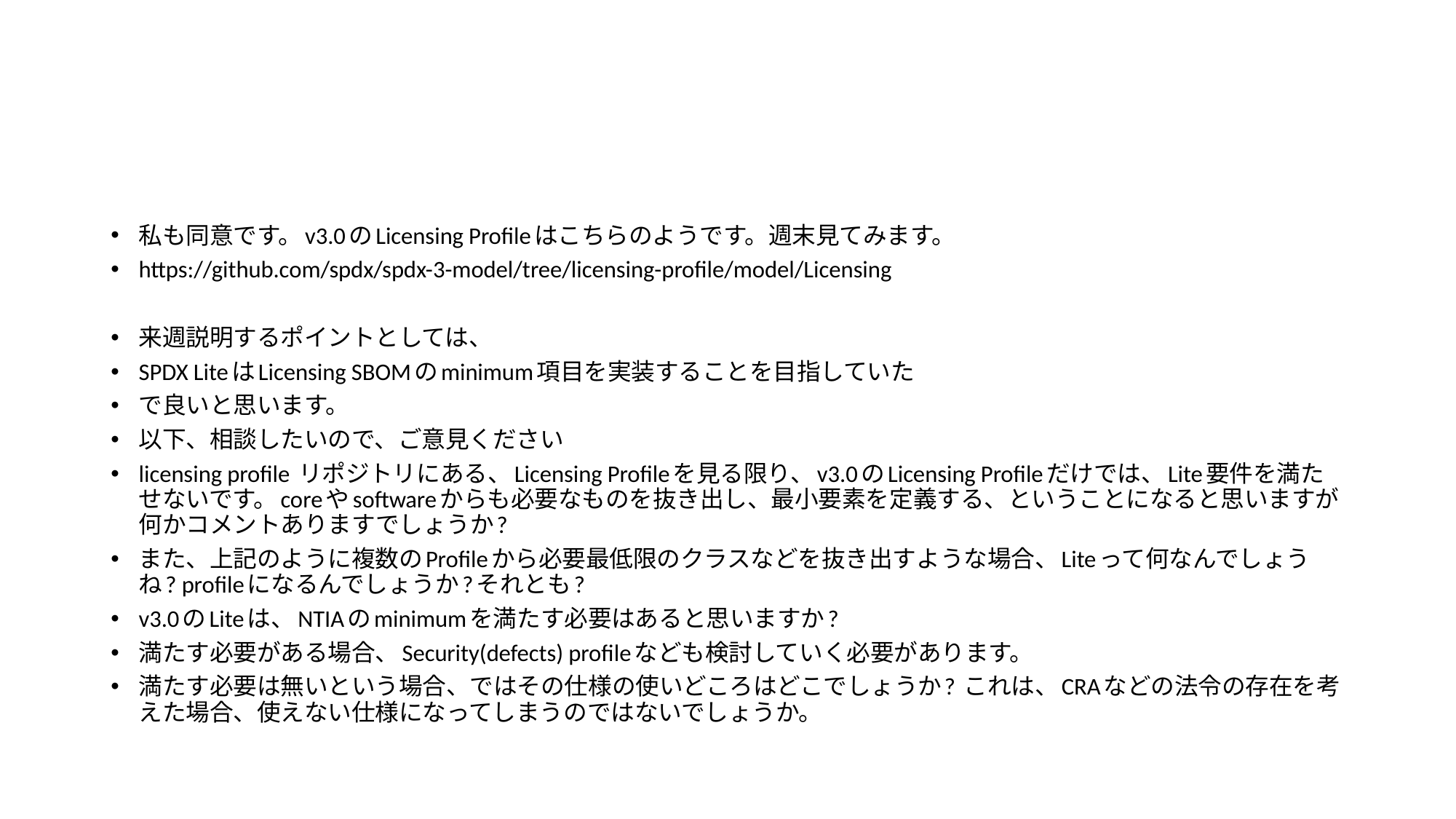

#
私も同意です。v3.0のLicensing Profileはこちらのようです。週末見てみます。
https://github.com/spdx/spdx-3-model/tree/licensing-profile/model/Licensing

来週説明するポイントとしては、
SPDX LiteはLicensing SBOMのminimum項目を実装することを目指していた
で良いと思います。
以下、相談したいので、ご意見ください
licensing profile リポジトリにある、Licensing Profileを見る限り、v3.0のLicensing Profileだけでは、Lite要件を満たせないです。coreやsoftwareからも必要なものを抜き出し、最小要素を定義する、ということになると思いますが何かコメントありますでしょうか?
また、上記のように複数のProfileから必要最低限のクラスなどを抜き出すような場合、Liteって何なんでしょうね? profileになるんでしょうか?それとも?
v3.0のLiteは、NTIAのminimumを満たす必要はあると思いますか?
満たす必要がある場合、Security(defects) profileなども検討していく必要があります。
満たす必要は無いという場合、ではその仕様の使いどころはどこでしょうか? これは、CRAなどの法令の存在を考えた場合、使えない仕様になってしまうのではないでしょうか。